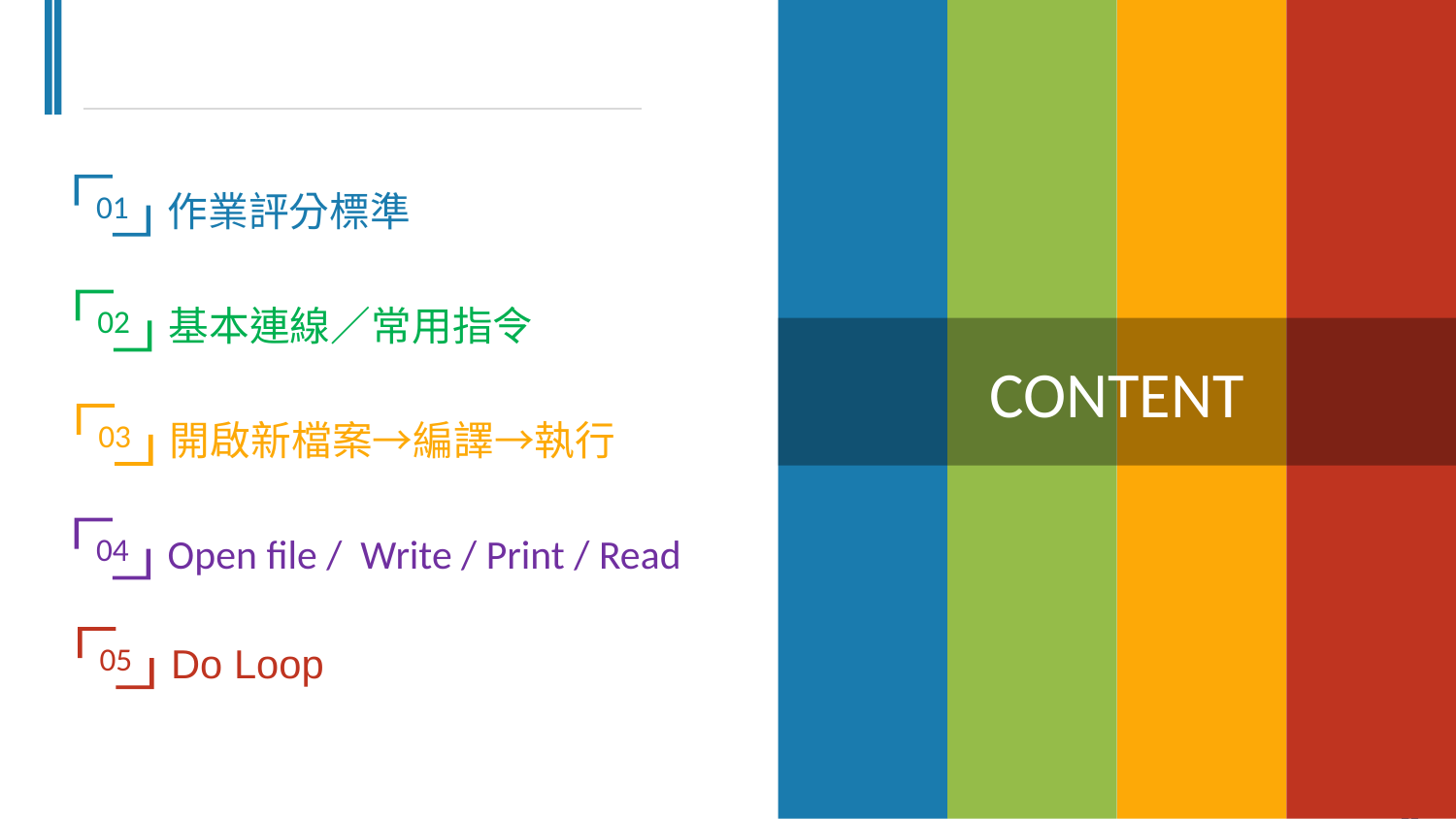

01
作業評分標準
02
基本連線／常用指令
CONTENT
03
開啟新檔案→編譯→執行
04
Open file /  Write / Print / Read
05
Do Loop